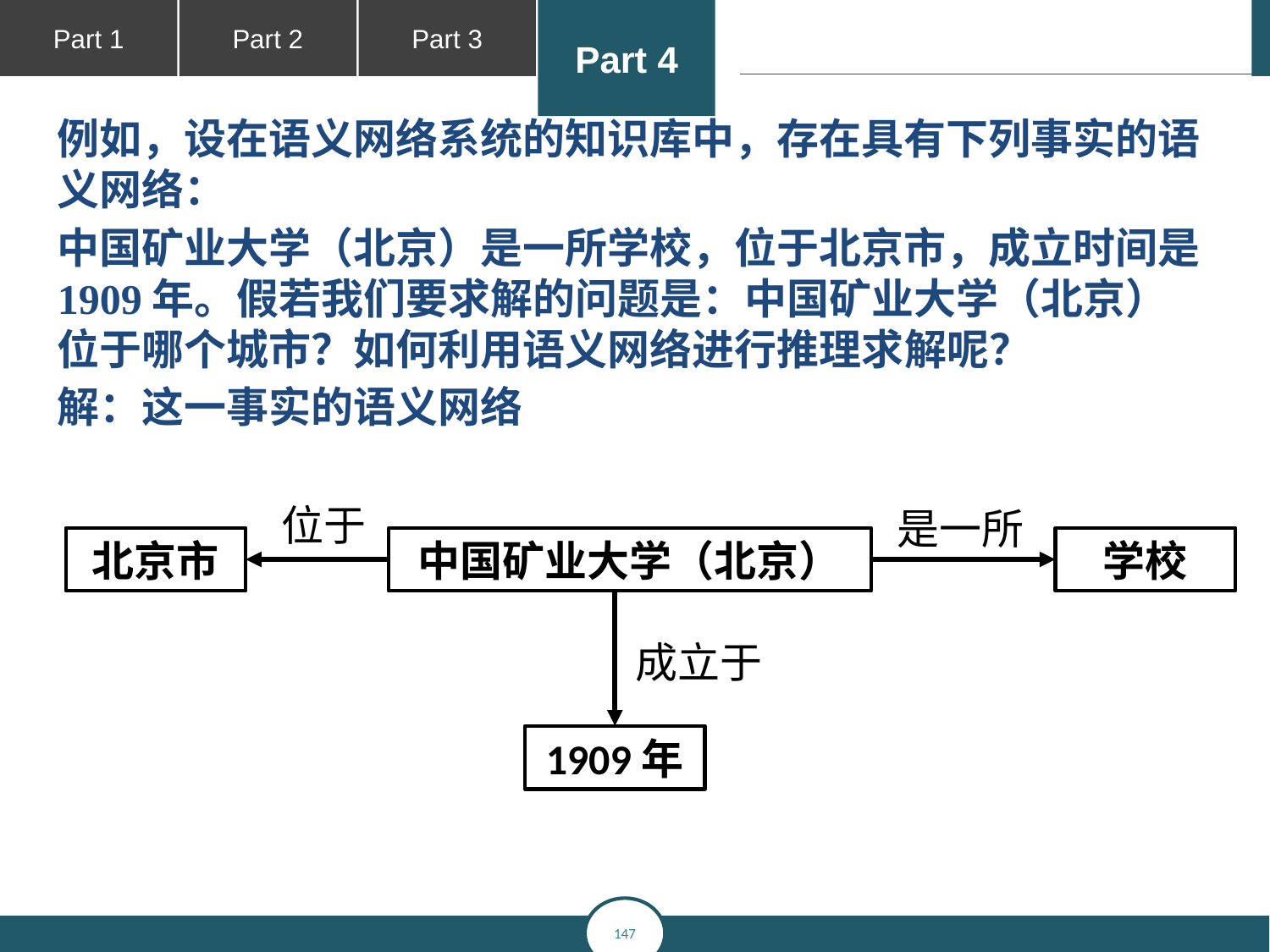

例如，设在语义网络系统的知识库中，存在具有下列事实的语义网络：
中国矿业大学（北京）是一所学校，位于北京市，成立时间是1909年。假若我们要求解的问题是：中国矿业大学（北京）位于哪个城市？如何利用语义网络进行推理求解呢？
解：这一事实的语义网络

位于
是一所
北京市
学校
中国矿业大学（北京）
成立于
1909年